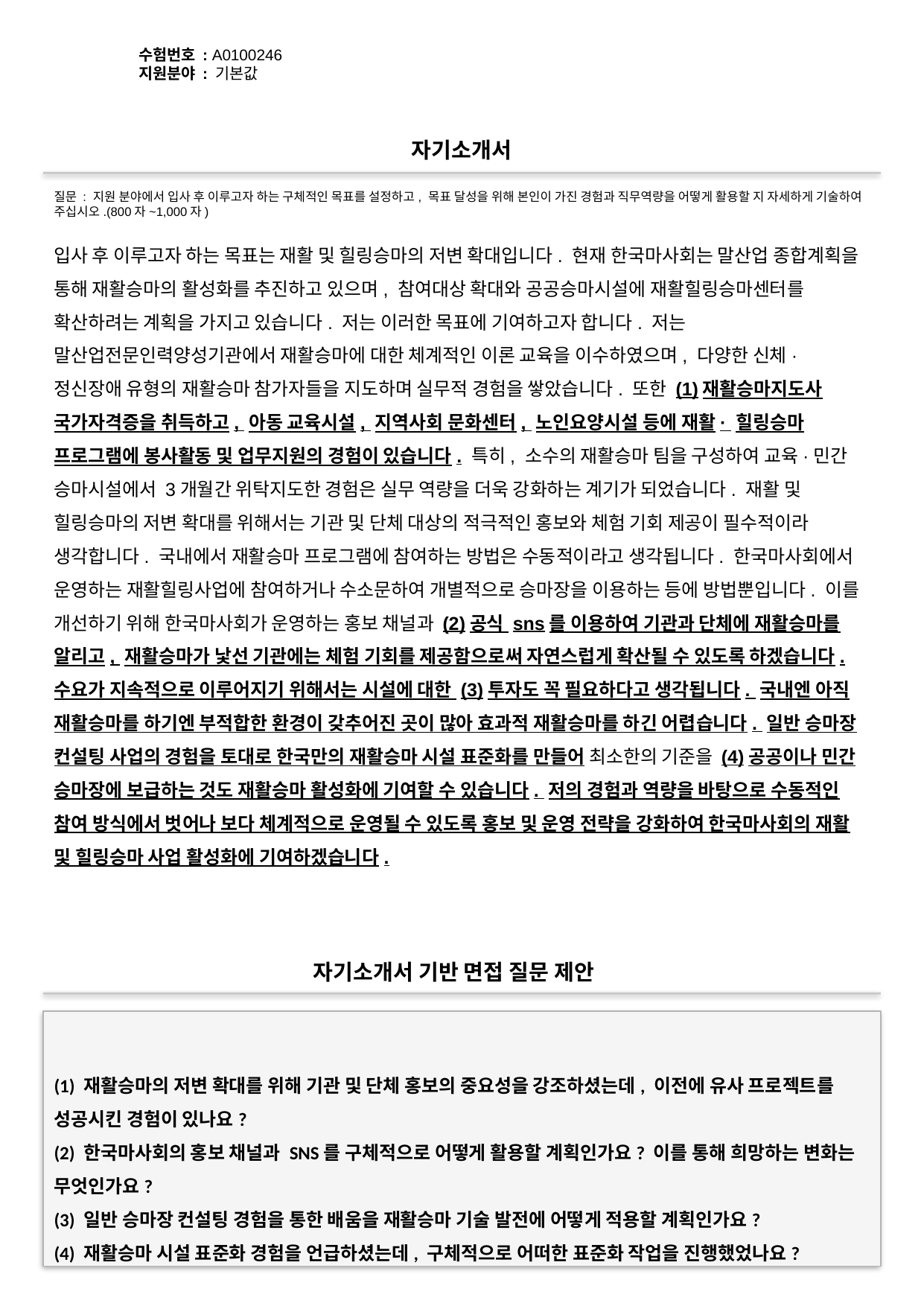

수험번호 : A0100246
지원분야 : 기본값
#

자기소개서

질문 : 지원 분야에서 입사 후 이루고자 하는 구체적인 목표를 설정하고, 목표 달성을 위해 본인이 가진 경험과 직무역량을 어떻게 활용할 지 자세하게 기술하여 주십시오.(800자~1,000자)

입사 후 이루고자 하는 목표는 재활 및 힐링승마의 저변 확대입니다. 현재 한국마사회는 말산업 종합계획을 통해 재활승마의 활성화를 추진하고 있으며, 참여대상 확대와 공공승마시설에 재활힐링승마센터를 확산하려는 계획을 가지고 있습니다. 저는 이러한 목표에 기여하고자 합니다. 저는 말산업전문인력양성기관에서 재활승마에 대한 체계적인 이론 교육을 이수하였으며, 다양한 신체·정신장애 유형의 재활승마 참가자들을 지도하며 실무적 경험을 쌓았습니다. 또한 (1)재활승마지도사 국가자격증을 취득하고, 아동 교육시설, 지역사회 문화센터, 노인요양시설 등에 재활· 힐링승마 프로그램에 봉사활동 및 업무지원의 경험이 있습니다. 특히, 소수의 재활승마 팀을 구성하여 교육·민간 승마시설에서 3개월간 위탁지도한 경험은 실무 역량을 더욱 강화하는 계기가 되었습니다. 재활 및 힐링승마의 저변 확대를 위해서는 기관 및 단체 대상의 적극적인 홍보와 체험 기회 제공이 필수적이라 생각합니다. 국내에서 재활승마 프로그램에 참여하는 방법은 수동적이라고 생각됩니다. 한국마사회에서 운영하는 재활힐링사업에 참여하거나 수소문하여 개별적으로 승마장을 이용하는 등에 방법뿐입니다. 이를 개선하기 위해 한국마사회가 운영하는 홍보 채널과 (2)공식 sns를 이용하여 기관과 단체에 재활승마를 알리고, 재활승마가 낯선 기관에는 체험 기회를 제공함으로써 자연스럽게 확산될 수 있도록 하겠습니다. 수요가 지속적으로 이루어지기 위해서는 시설에 대한 (3)투자도 꼭 필요하다고 생각됩니다. 국내엔 아직 재활승마를 하기엔 부적합한 환경이 갖추어진 곳이 많아 효과적 재활승마를 하긴 어렵습니다. 일반 승마장 컨설팅 사업의 경험을 토대로 한국만의 재활승마 시설 표준화를 만들어 최소한의 기준을 (4)공공이나 민간 승마장에 보급하는 것도 재활승마 활성화에 기여할 수 있습니다. 저의 경험과 역량을 바탕으로 수동적인 참여 방식에서 벗어나 보다 체계적으로 운영될 수 있도록 홍보 및 운영 전략을 강화하여 한국마사회의 재활 및 힐링승마 사업 활성화에 기여하겠습니다.

자기소개서 기반 면접 질문 제안

(1) 재활승마의 저변 확대를 위해 기관 및 단체 홍보의 중요성을 강조하셨는데, 이전에 유사 프로젝트를 성공시킨 경험이 있나요?
(2) 한국마사회의 홍보 채널과 SNS를 구체적으로 어떻게 활용할 계획인가요? 이를 통해 희망하는 변화는 무엇인가요?
(3) 일반 승마장 컨설팅 경험을 통한 배움을 재활승마 기술 발전에 어떻게 적용할 계획인가요?
(4) 재활승마 시설 표준화 경험을 언급하셨는데, 구체적으로 어떠한 표준화 작업을 진행했었나요?